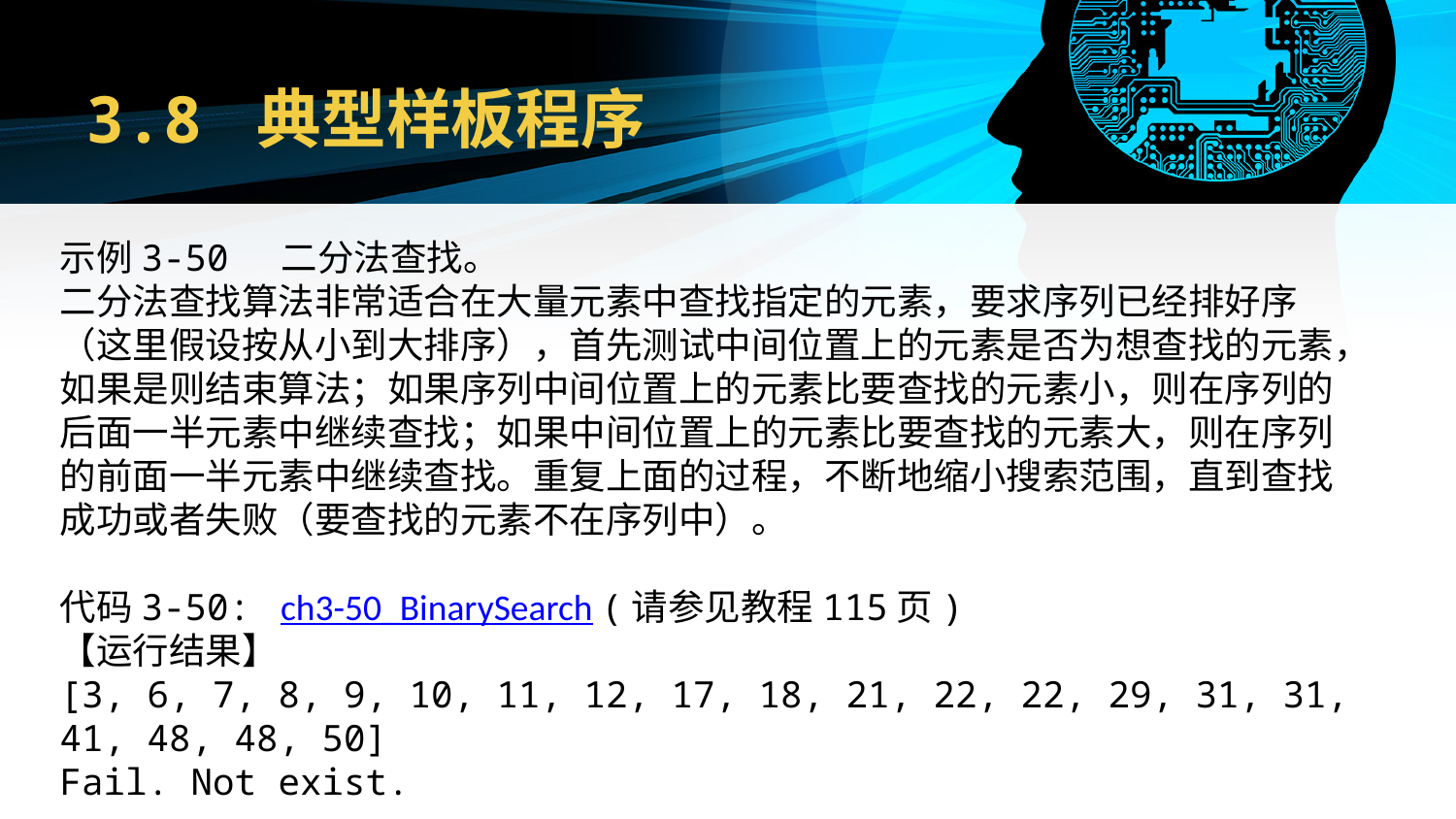

# 3.8 典型样板程序
示例3-50  二分法查找。
二分法查找算法非常适合在大量元素中查找指定的元素，要求序列已经排好序（这里假设按从小到大排序），首先测试中间位置上的元素是否为想查找的元素，如果是则结束算法；如果序列中间位置上的元素比要查找的元素小，则在序列的后面一半元素中继续查找；如果中间位置上的元素比要查找的元素大，则在序列的前面一半元素中继续查找。重复上面的过程，不断地缩小搜索范围，直到查找成功或者失败（要查找的元素不在序列中）。

代码3-50:  ch3-50_BinarySearch (请参见教程115页)
【运行结果】
[3, 6, 7, 8, 9, 10, 11, 12, 17, 18, 21, 22, 22, 29, 31, 31, 41, 48, 48, 50]
Fail. Not exist.